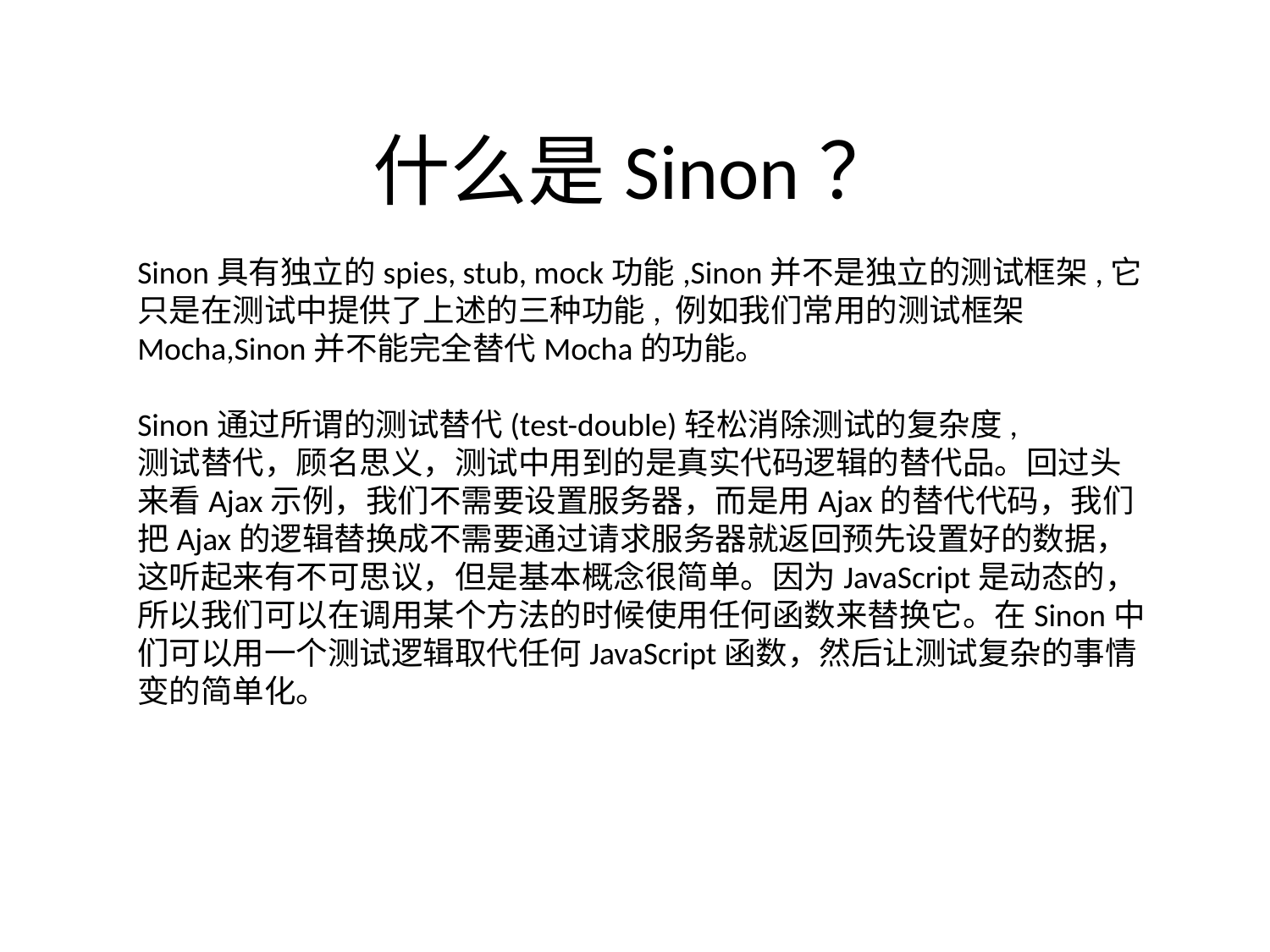

# 什么是Sinon？
Sinon具有独立的spies, stub, mock功能,Sinon并不是独立的测试框架,它只是在测试中提供了上述的三种功能, 例如我们常用的测试框架Mocha,Sinon并不能完全替代Mocha的功能。

Sinon通过所谓的测试替代(test-double)轻松消除测试的复杂度,
测试替代，顾名思义，测试中用到的是真实代码逻辑的替代品。回过头来看Ajax示例，我们不需要设置服务器，而是用Ajax的替代代码，我们把Ajax的逻辑替换成不需要通过请求服务器就返回预先设置好的数据，这听起来有不可思议，但是基本概念很简单。因为JavaScript是动态的，所以我们可以在调用某个方法的时候使用任何函数来替换它。在Sinon中们可以用一个测试逻辑取代任何JavaScript函数，然后让测试复杂的事情变的简单化。